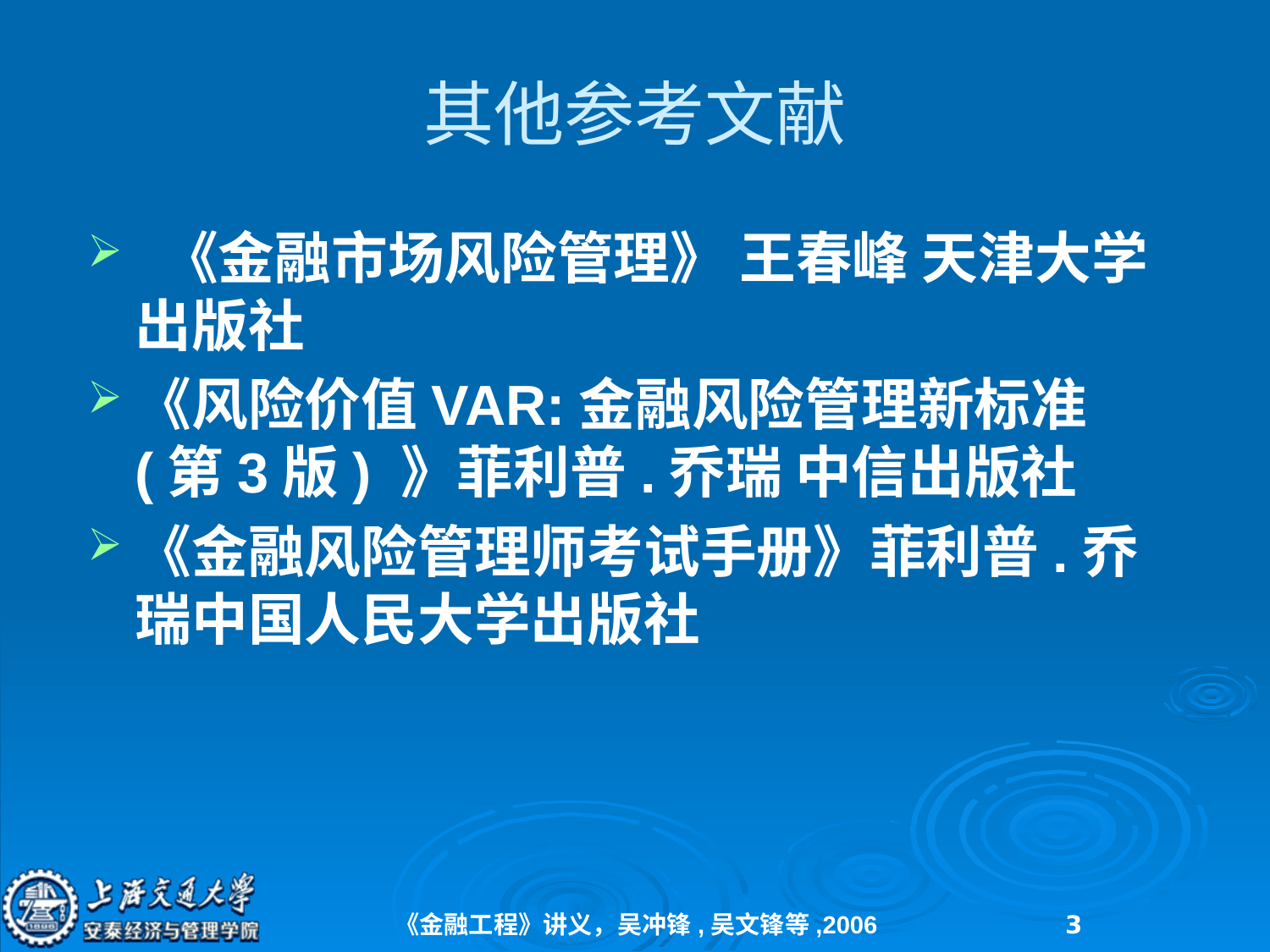

# 其他参考文献
 《金融市场风险管理》 王春峰 天津大学出版社
《风险价值VAR:金融风险管理新标准(第3版) 》菲利普.乔瑞 中信出版社
《金融风险管理师考试手册》菲利普.乔瑞中国人民大学出版社